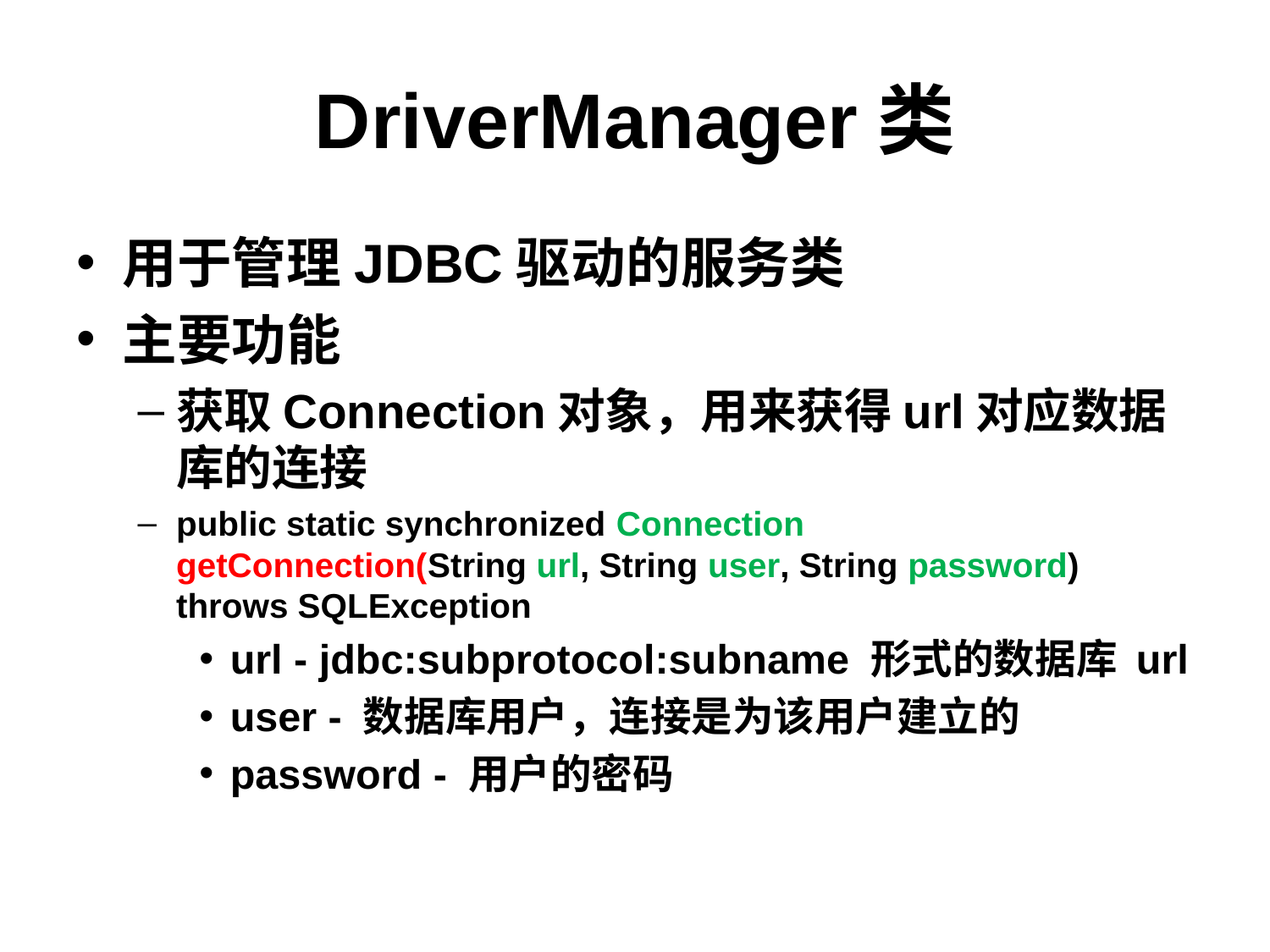

# DriverManager类
用于管理JDBC驱动的服务类
主要功能
获取Connection对象，用来获得url对应数据库的连接
public static synchronized Connection getConnection(String url, String user, String password) throws SQLException
url - jdbc:subprotocol:subname 形式的数据库 url
user - 数据库用户，连接是为该用户建立的
password - 用户的密码